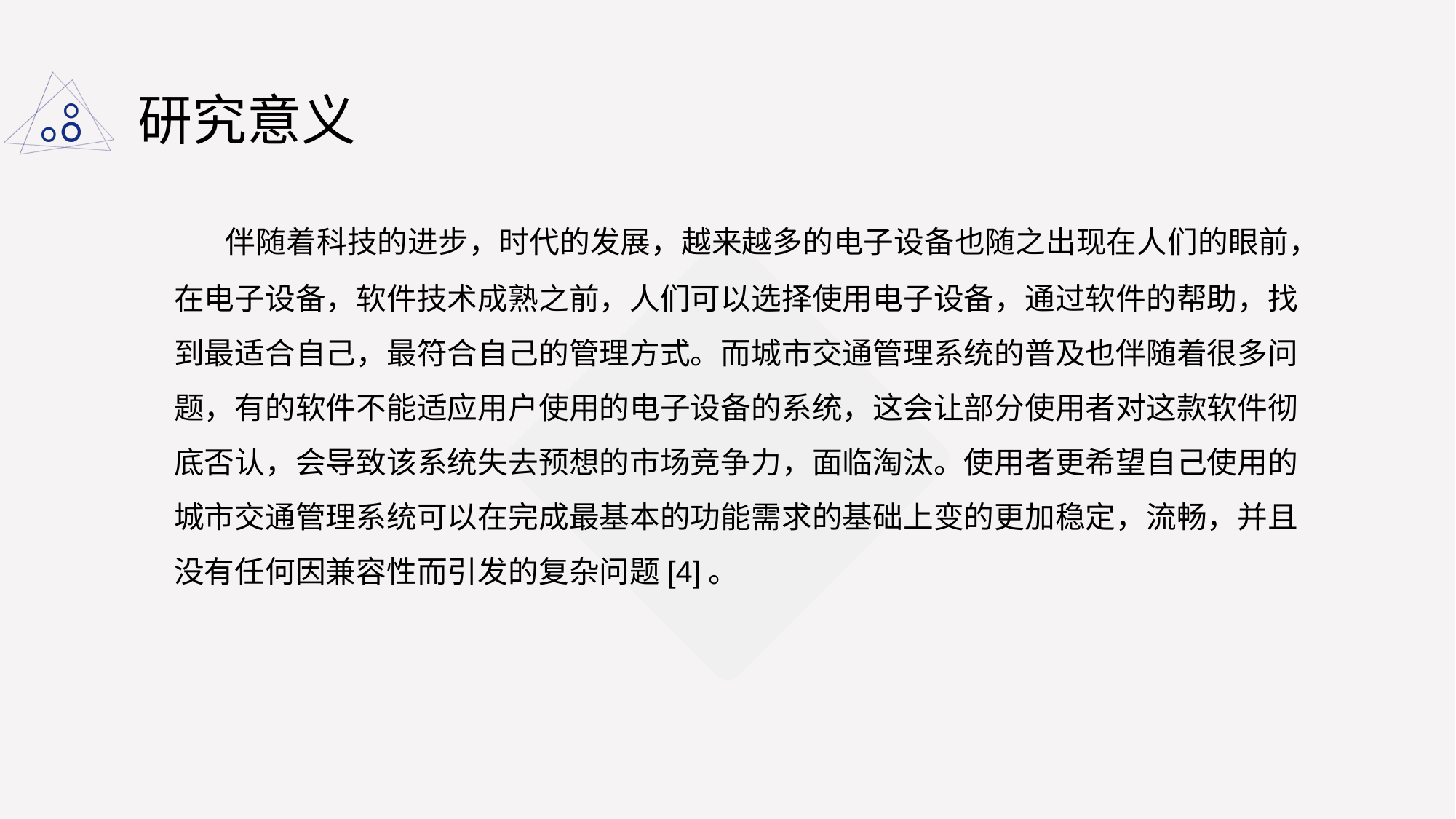

# 研究意义
 伴随着科技的进步，时代的发展，越来越多的电子设备也随之出现在人们的眼前，在电子设备，软件技术成熟之前，人们可以选择使用电子设备，通过软件的帮助，找到最适合自己，最符合自己的管理方式。而城市交通管理系统的普及也伴随着很多问题，有的软件不能适应用户使用的电子设备的系统，这会让部分使用者对这款软件彻底否认，会导致该系统失去预想的市场竞争力，面临淘汰。使用者更希望自己使用的城市交通管理系统可以在完成最基本的功能需求的基础上变的更加稳定，流畅，并且没有任何因兼容性而引发的复杂问题[4]。